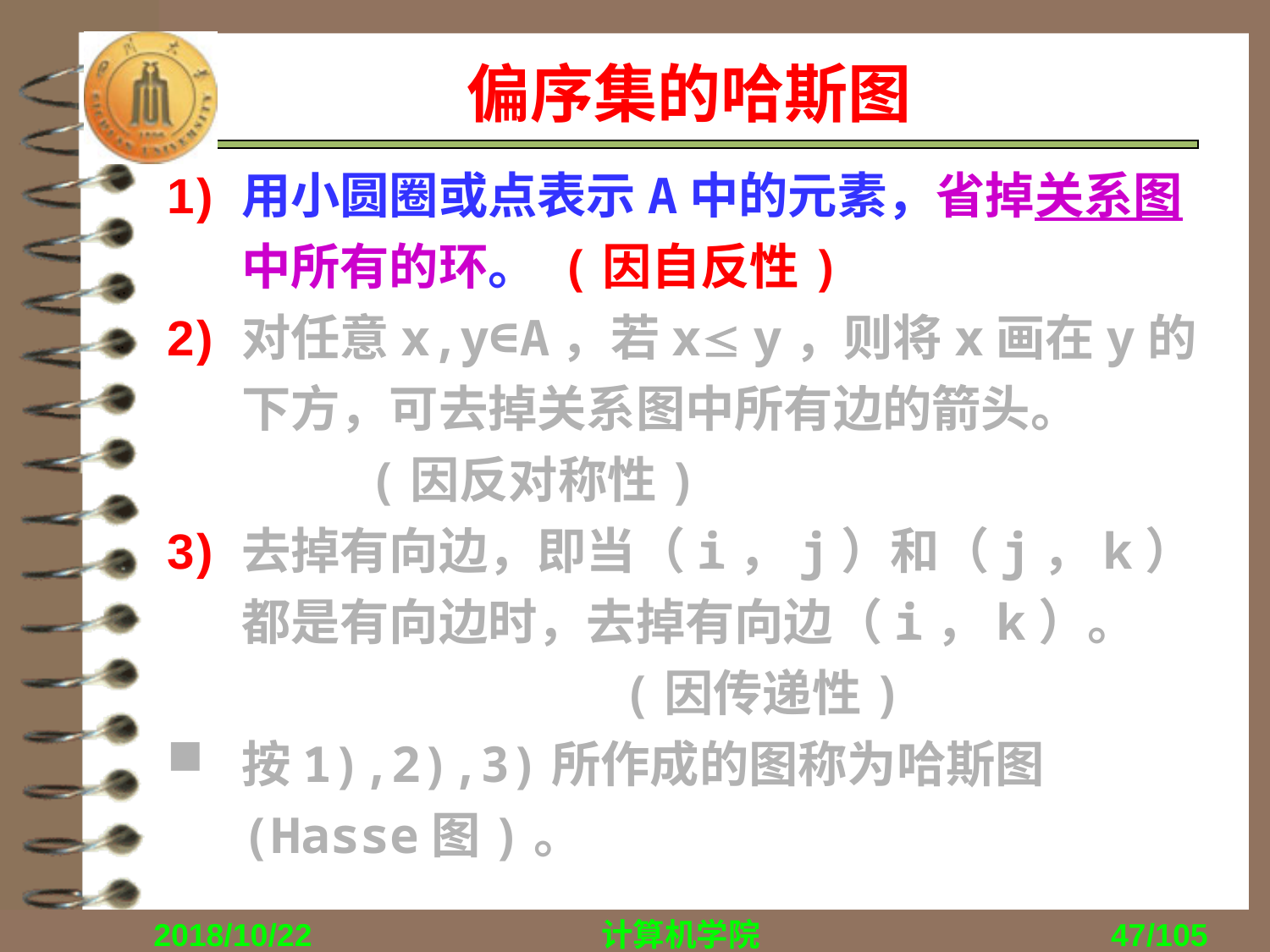

# 偏序集的哈斯图
用小圆圈或点表示A中的元素，省掉关系图中所有的环。 (因自反性)
对任意x,y∈A，若x≤ y，则将x画在y的下方，可去掉关系图中所有边的箭头。		(因反对称性)
去掉有向边，即当（i，j）和（j，k）都是有向边时，去掉有向边（i，k）。			(因传递性)
按1),2),3)所作成的图称为哈斯图(Hasse图)。
2018/10/22
计算机学院
47/105